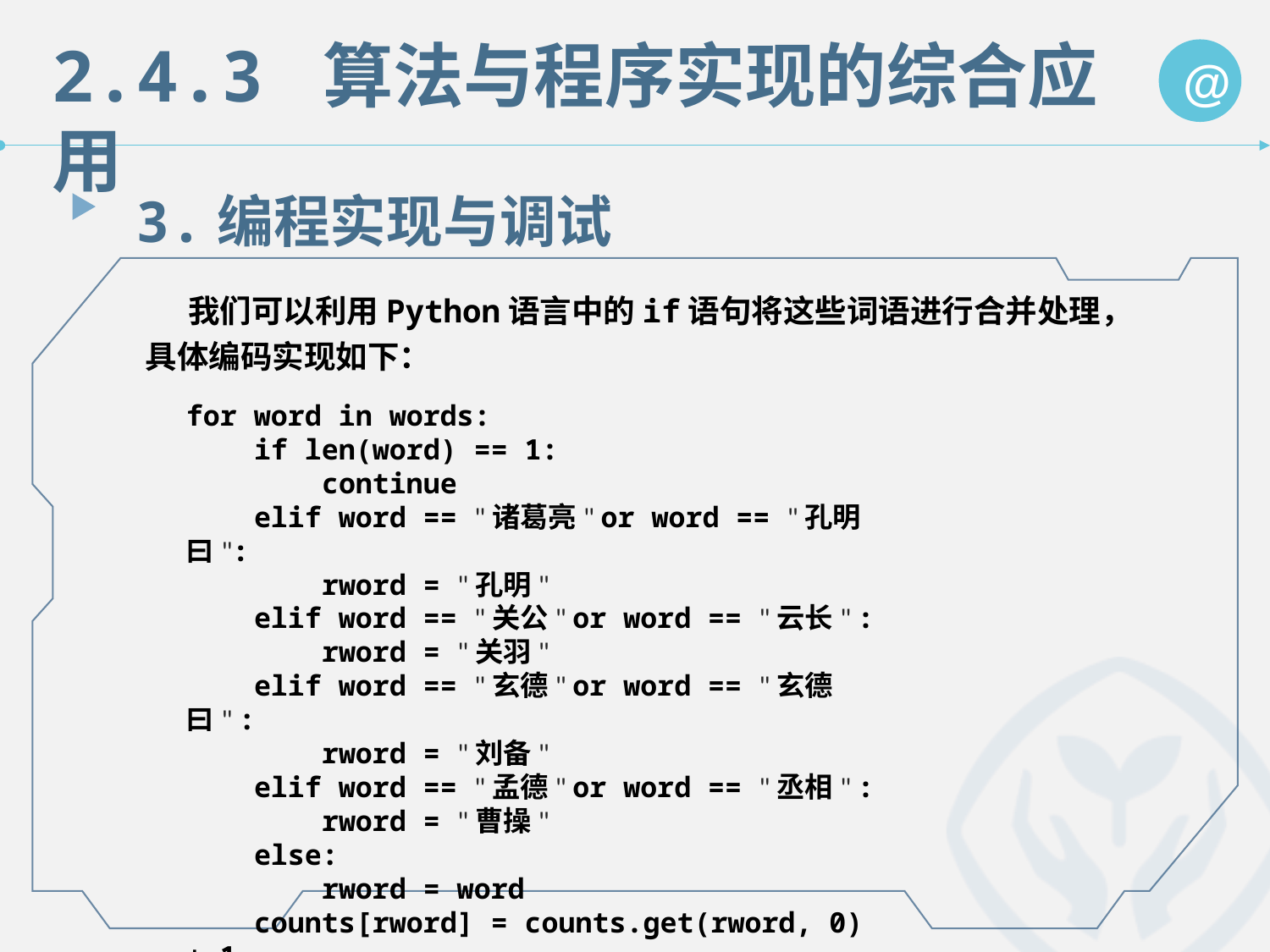

2.4.3 算法与程序实现的综合应用
@
3.编程实现与调试

　　我们可以利用Python语言中的if语句将这些词语进行合并处理，具体编码实现如下：
for word in words:
    if len(word) == 1:
        continue
    elif word == "诸葛亮" or word == "孔明曰":
        rword = "孔明"
    elif word == "关公" or word == "云长" :
        rword = "关羽"
    elif word == "玄德" or word == "玄德曰" :
        rword = "刘备"
    elif word == "孟德" or word == "丞相" :
        rword = "曹操"
    else:
        rword = word
    counts[rword] = counts.get(rword, 0) + 1